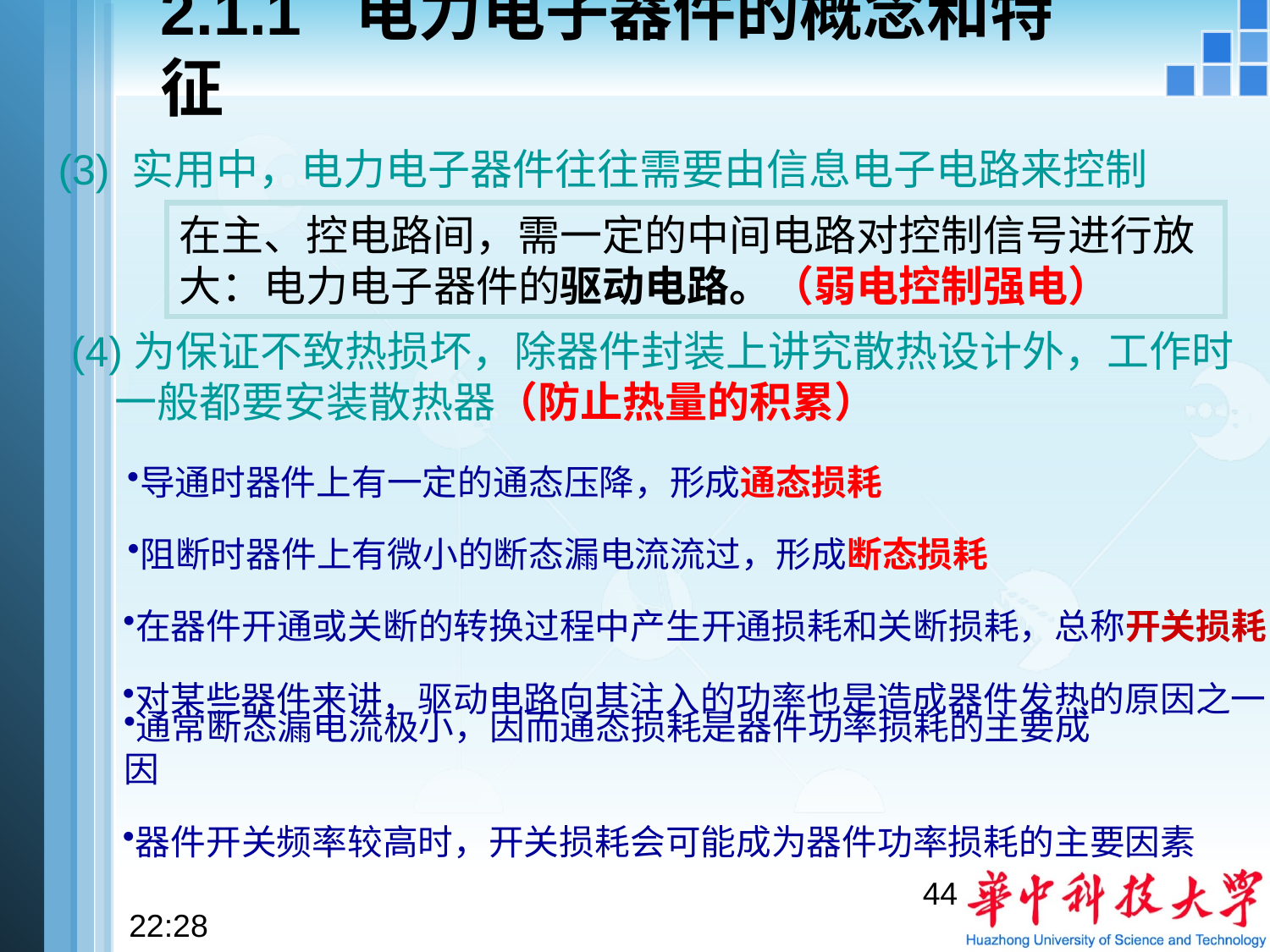

# 2.1.1 电力电子器件的概念和特征
(3) 实用中，电力电子器件往往需要由信息电子电路来控制
在主、控电路间，需一定的中间电路对控制信号进行放大：电力电子器件的驱动电路。（弱电控制强电）
  (4)为保证不致热损坏，除器件封装上讲究散热设计外，工作时
      一般都要安装散热器（防止热量的积累）
导通时器件上有一定的通态压降，形成通态损耗
阻断时器件上有微小的断态漏电流流过，形成断态损耗
在器件开通或关断的转换过程中产生开通损耗和关断损耗，总称开关损耗
对某些器件来讲，驱动电路向其注入的功率也是造成器件发热的原因之一
通常断态漏电流极小，因而通态损耗是器件功率损耗的主要成因
器件开关频率较高时，开关损耗会可能成为器件功率损耗的主要因素
44
22:28